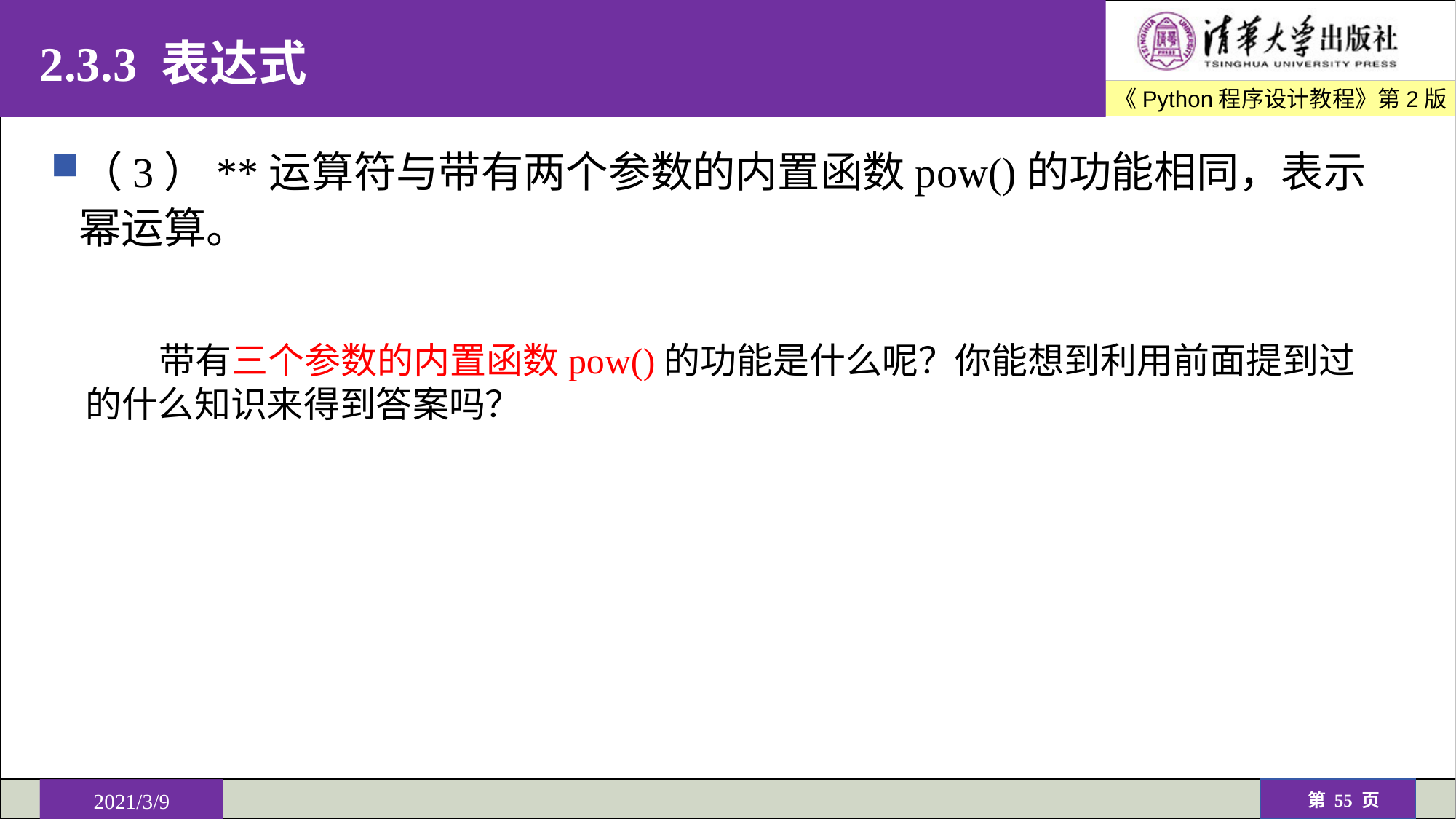

# 2.3.3 表达式
（3）**运算符与带有两个参数的内置函数pow()的功能相同，表示幂运算。
        带有三个参数的内置函数pow()的功能是什么呢？你能想到利用前面提到过的什么知识来得到答案吗？